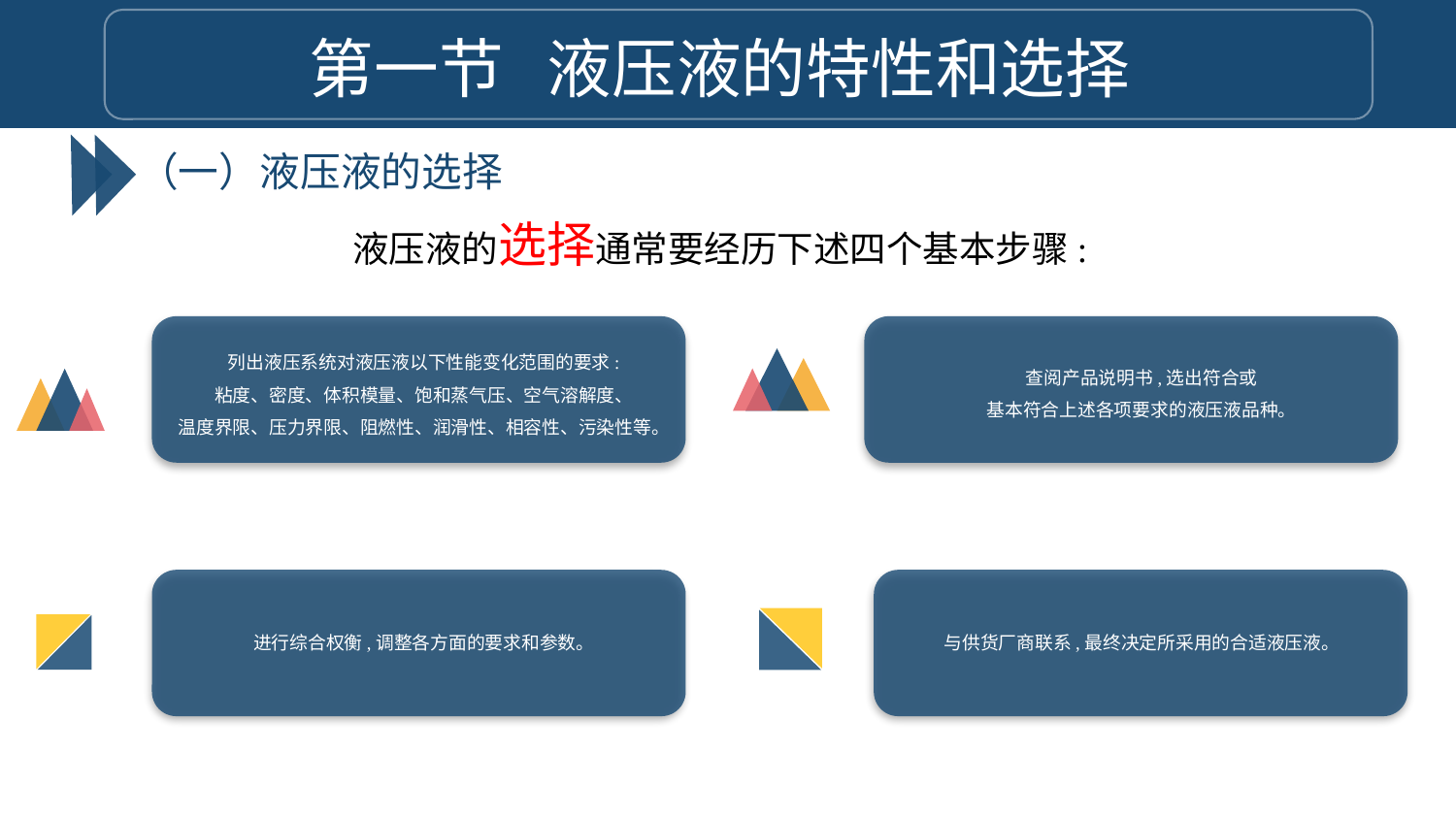

第一节   液压液的特性和选择
（一）液压液的选择

液压液的选择通常要经历下述四个基本步骤:
列出液压系统对液压液以下性能变化范围的要求:
粘度、密度、体积模量、饱和蒸气压、空气溶解度、
温度界限、压力界限、阻燃性、润滑性、相容性、污染性等。
查阅产品说明书,选出符合或
基本符合上述各项要求的液压液品种。
进行综合权衡,调整各方面的要求和参数。
与供货厂商联系,最终决定所采用的合适液压液。